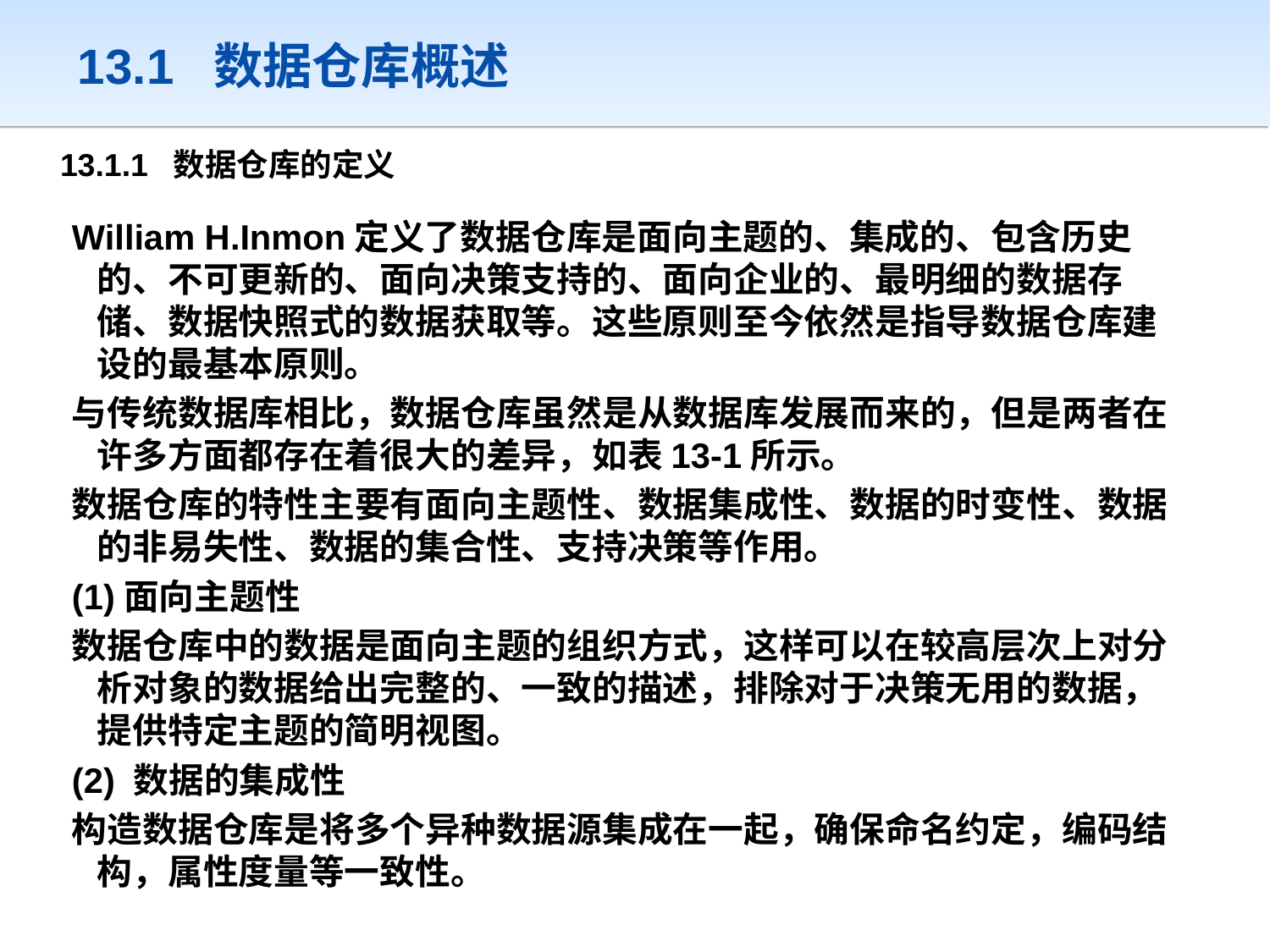

# 13.1  数据仓库概述
13.1.1  数据仓库的定义
William H.Inmon定义了数据仓库是面向主题的、集成的、包含历史的、不可更新的、面向决策支持的、面向企业的、最明细的数据存储、数据快照式的数据获取等。这些原则至今依然是指导数据仓库建设的最基本原则。
与传统数据库相比，数据仓库虽然是从数据库发展而来的，但是两者在许多方面都存在着很大的差异，如表13-1所示。
数据仓库的特性主要有面向主题性、数据集成性、数据的时变性、数据的非易失性、数据的集合性、支持决策等作用。
(1)面向主题性
数据仓库中的数据是面向主题的组织方式，这样可以在较高层次上对分析对象的数据给出完整的、一致的描述，排除对于决策无用的数据，提供特定主题的简明视图。
(2) 数据的集成性
构造数据仓库是将多个异种数据源集成在一起，确保命名约定，编码结构，属性度量等一致性。